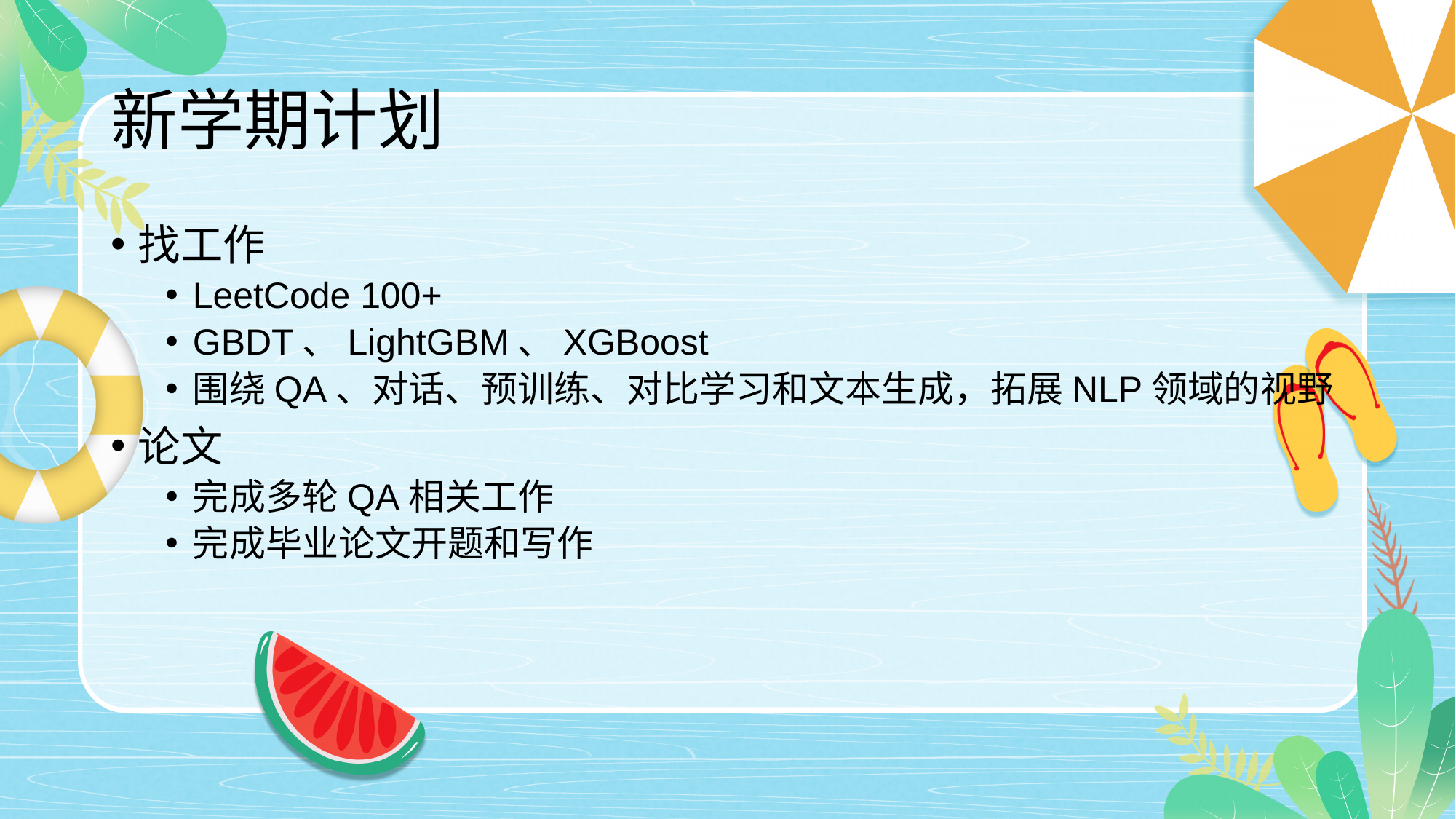

# 新学期计划
找工作
LeetCode 100+
GBDT、LightGBM、XGBoost
围绕QA、对话、预训练、对比学习和文本生成，拓展NLP领域的视野
论文
完成多轮QA相关工作
完成毕业论文开题和写作